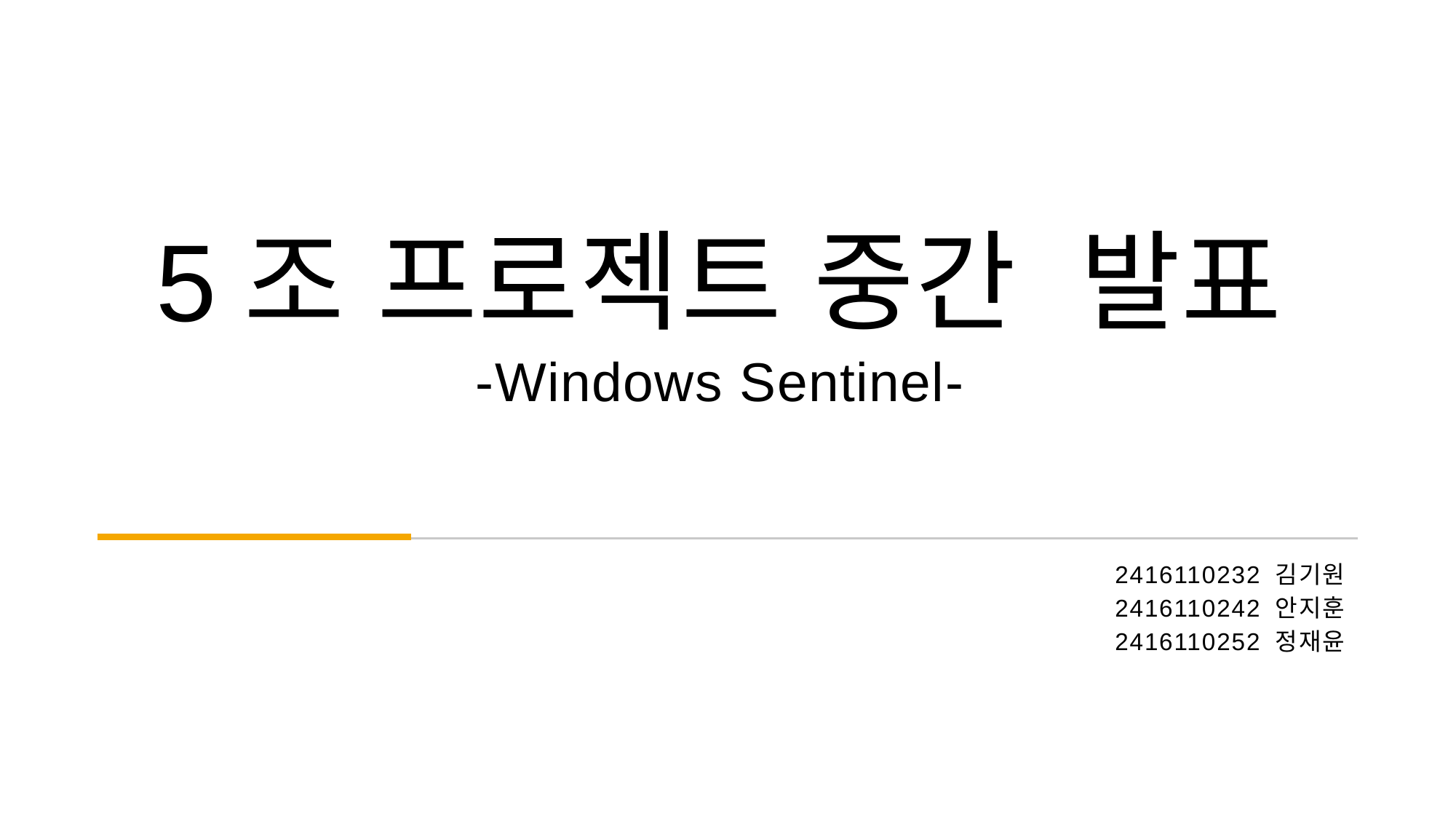

# 5조 프로젝트 중간  발표 -Windows Sentinel-

2416110232 김기원
 2416110242 안지훈
2416110252 정재윤